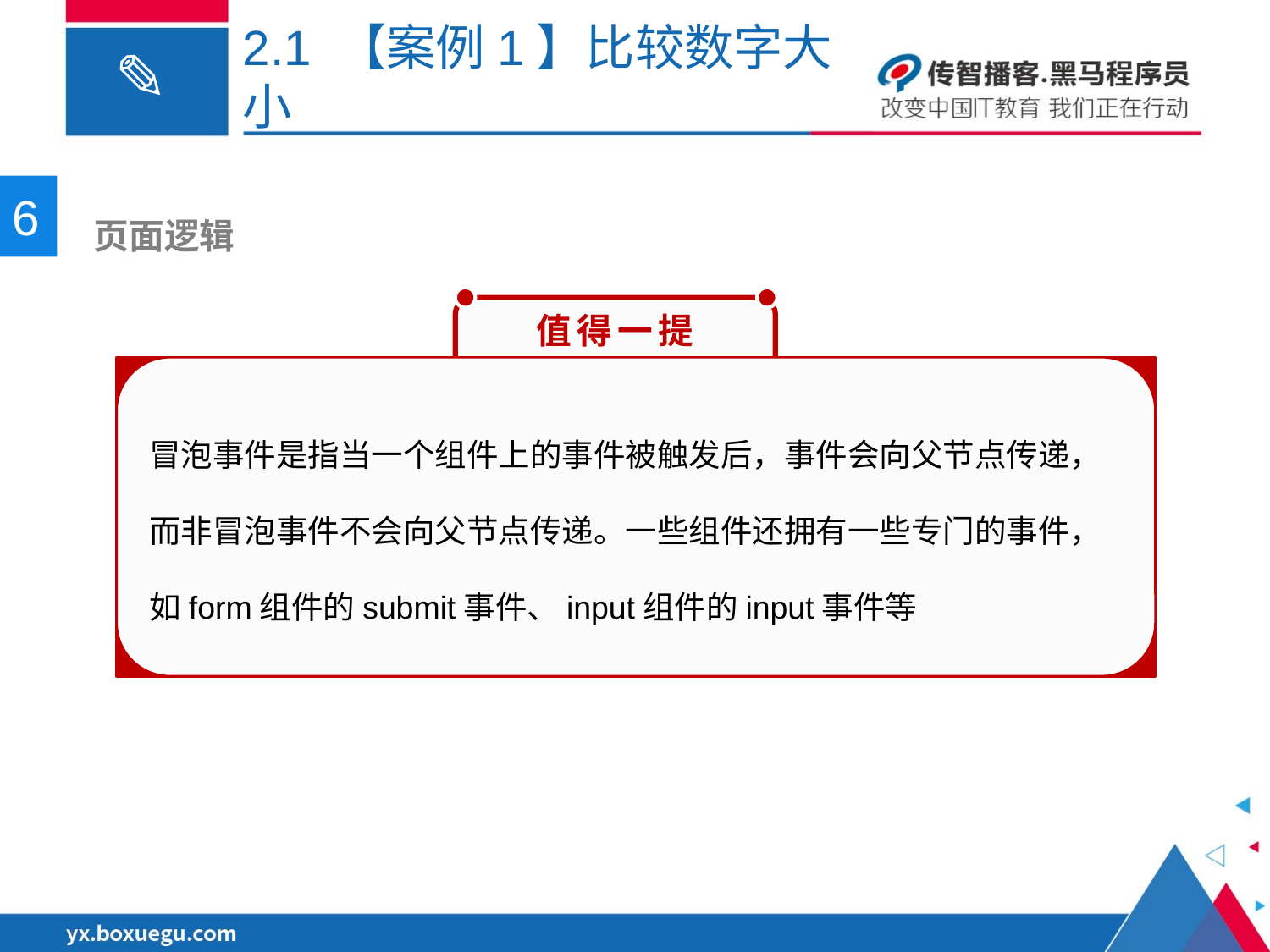

# 2.1 【案例1】比较数字大小

6
  页面逻辑

值得一提

冒泡事件是指当一个组件上的事件被触发后，事件会向父节点传递，而非冒泡事件不会向父节点传递。一些组件还拥有一些专门的事件，如form组件的submit事件、input组件的input事件等